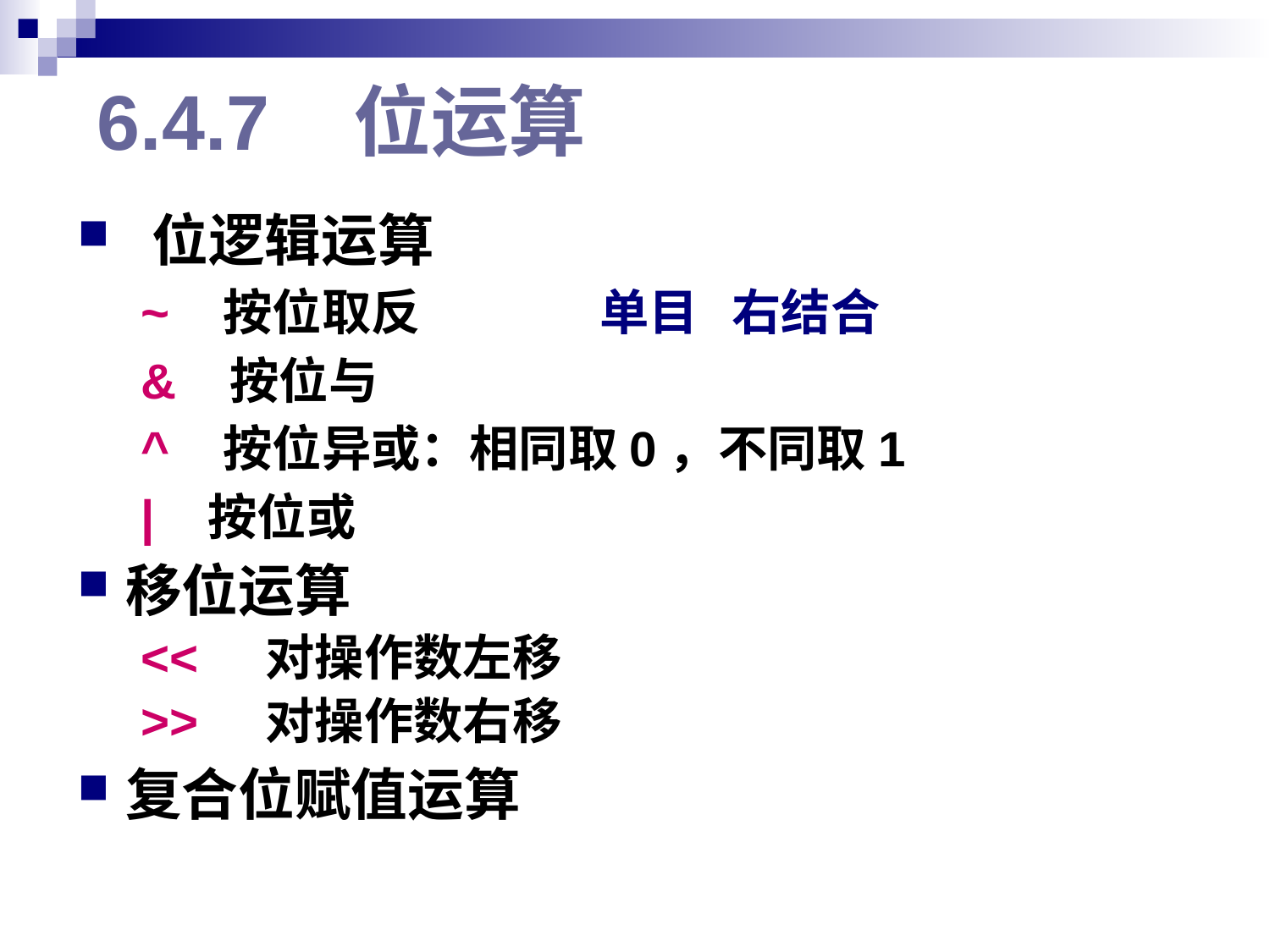

# 6.4.7   位运算
 位逻辑运算
~   按位取反                单目   右结合
&   按位与
^   按位异或：相同取0，不同取1
|   按位或
移位运算
<<    对操作数左移
>>    对操作数右移
复合位赋值运算